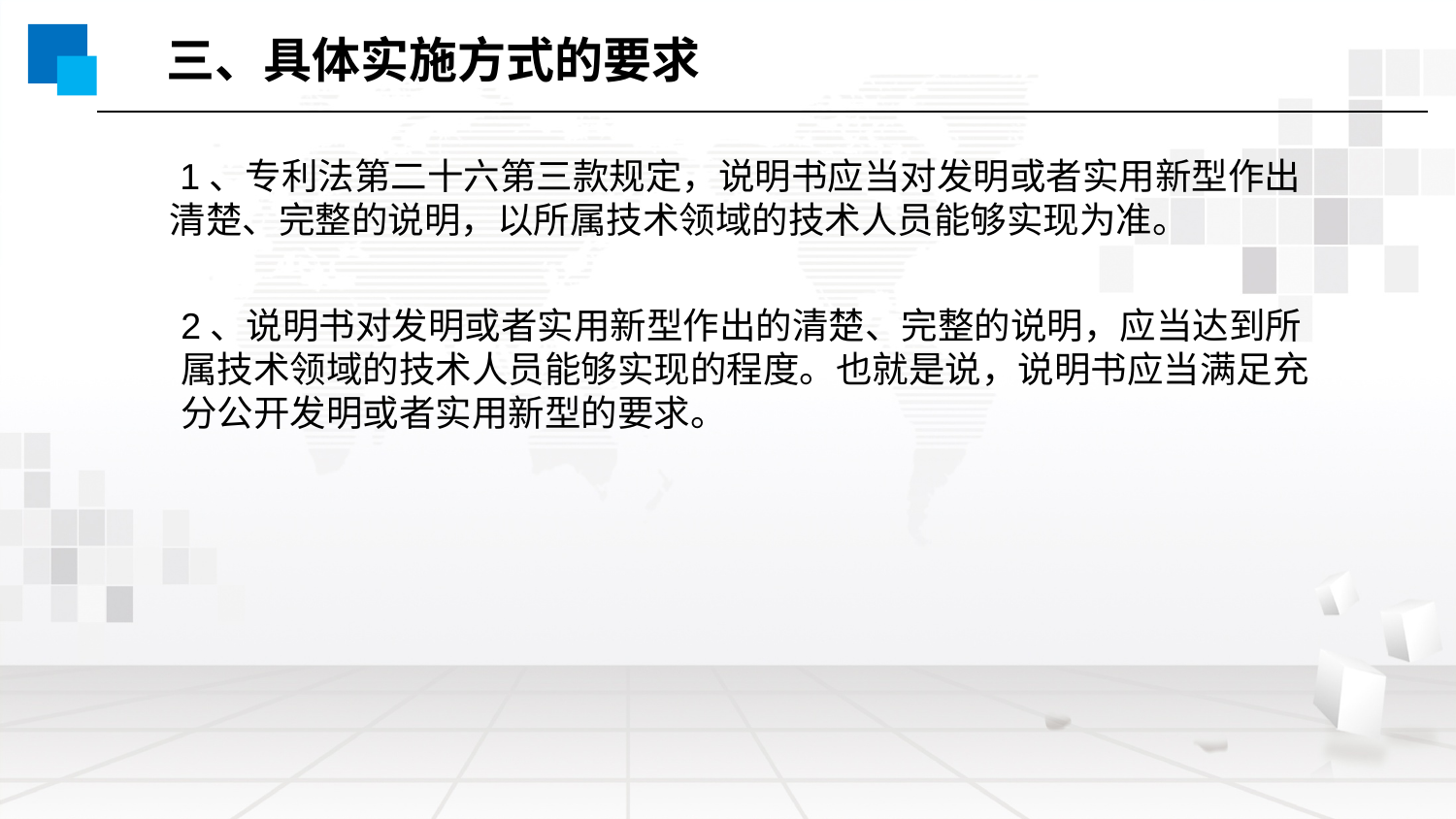

三、具体实施方式的要求

 1、专利法第二十六第三款规定，说明书应当对发明或者实用新型作出清楚、完整的说明，以所属技术领域的技术人员能够实现为准。
2、说明书对发明或者实用新型作出的清楚、完整的说明，应当达到所属技术领域的技术人员能够实现的程度。也就是说，说明书应当满足充分公开发明或者实用新型的要求。